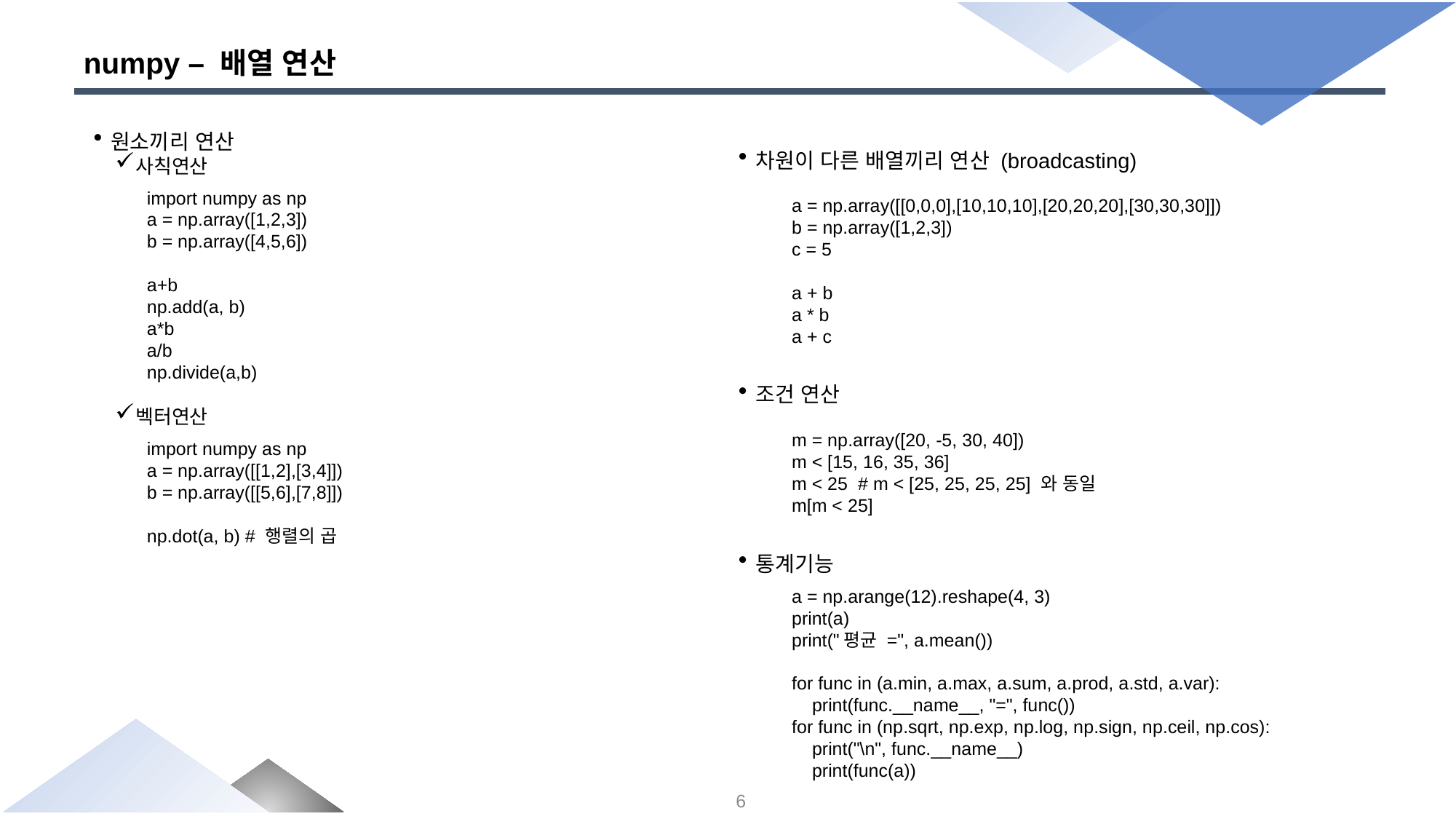

# numpy – 배열 연산
원소끼리 연산
사칙연산
import numpy as np
a = np.array([1,2,3])
b = np.array([4,5,6])

a+b
np.add(a, b)
a*b
a/b
np.divide(a,b)

벡터연산
import numpy as np
a = np.array([[1,2],[3,4]])
b = np.array([[5,6],[7,8]])

np.dot(a, b) # 행렬의 곱

차원이 다른 배열끼리 연산 (broadcasting)

a = np.array([[0,0,0],[10,10,10],[20,20,20],[30,30,30]])
b = np.array([1,2,3])
c = 5

a + b
a * b
a + c

조건 연산

m = np.array([20, -5, 30, 40])
m < [15, 16, 35, 36]
m < 25  # m < [25, 25, 25, 25] 와 동일
m[m < 25]

통계기능
a = np.arange(12).reshape(4, 3)
print(a)
print("평균 =", a.mean())

for func in (a.min, a.max, a.sum, a.prod, a.std, a.var):
    print(func.__name__, "=", func())
for func in (np.sqrt, np.exp, np.log, np.sign, np.ceil, np.cos):
    print("\n", func.__name__)
    print(func(a))
6